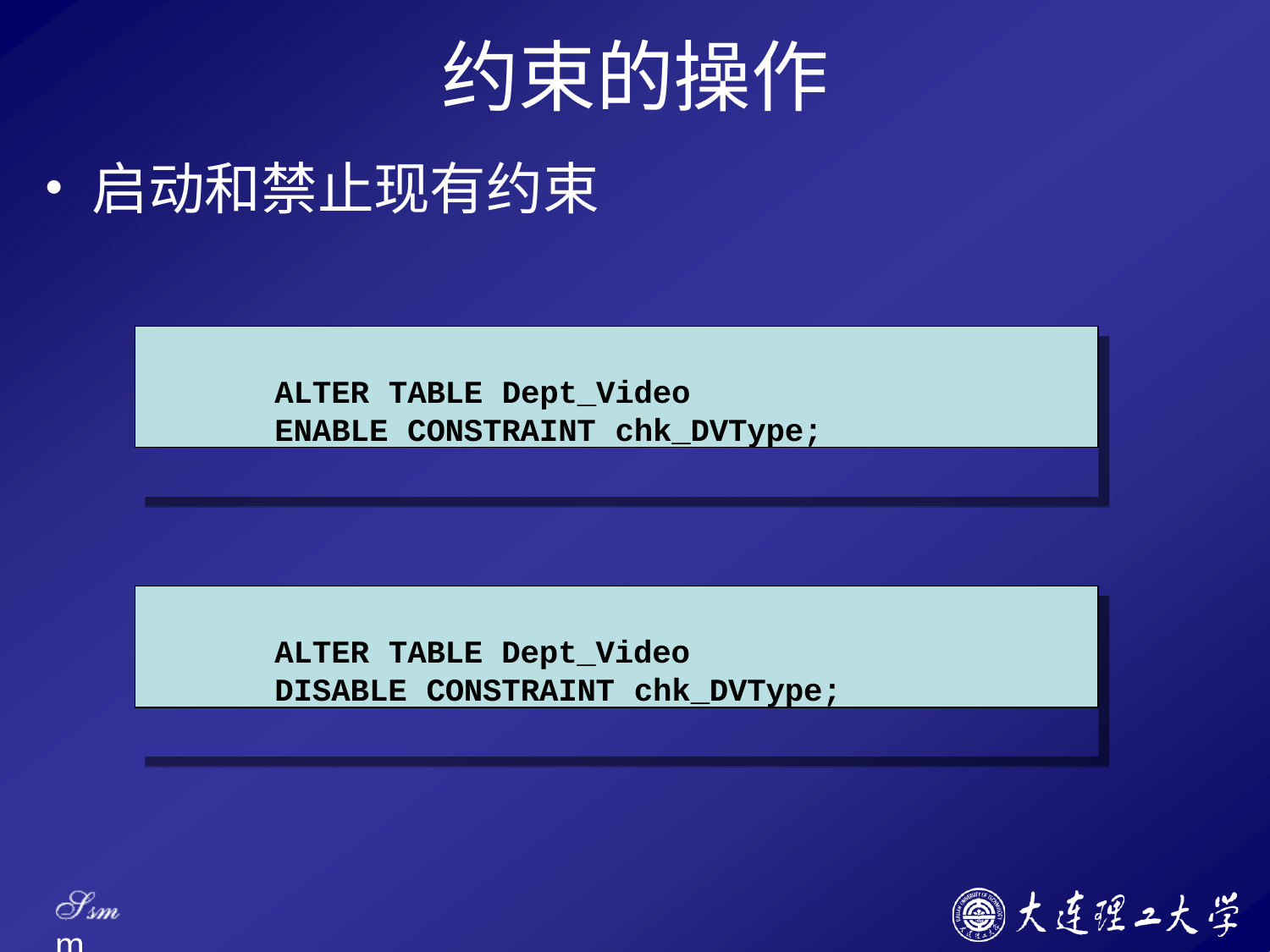

# 约束的操作
启动和禁止现有约束

ALTER TABLE Dept_Video
ENABLE CONSTRAINT chk_DVType;

ALTER TABLE Dept_Video  DISABLE CONSTRAINT chk_DVType;

Ssm